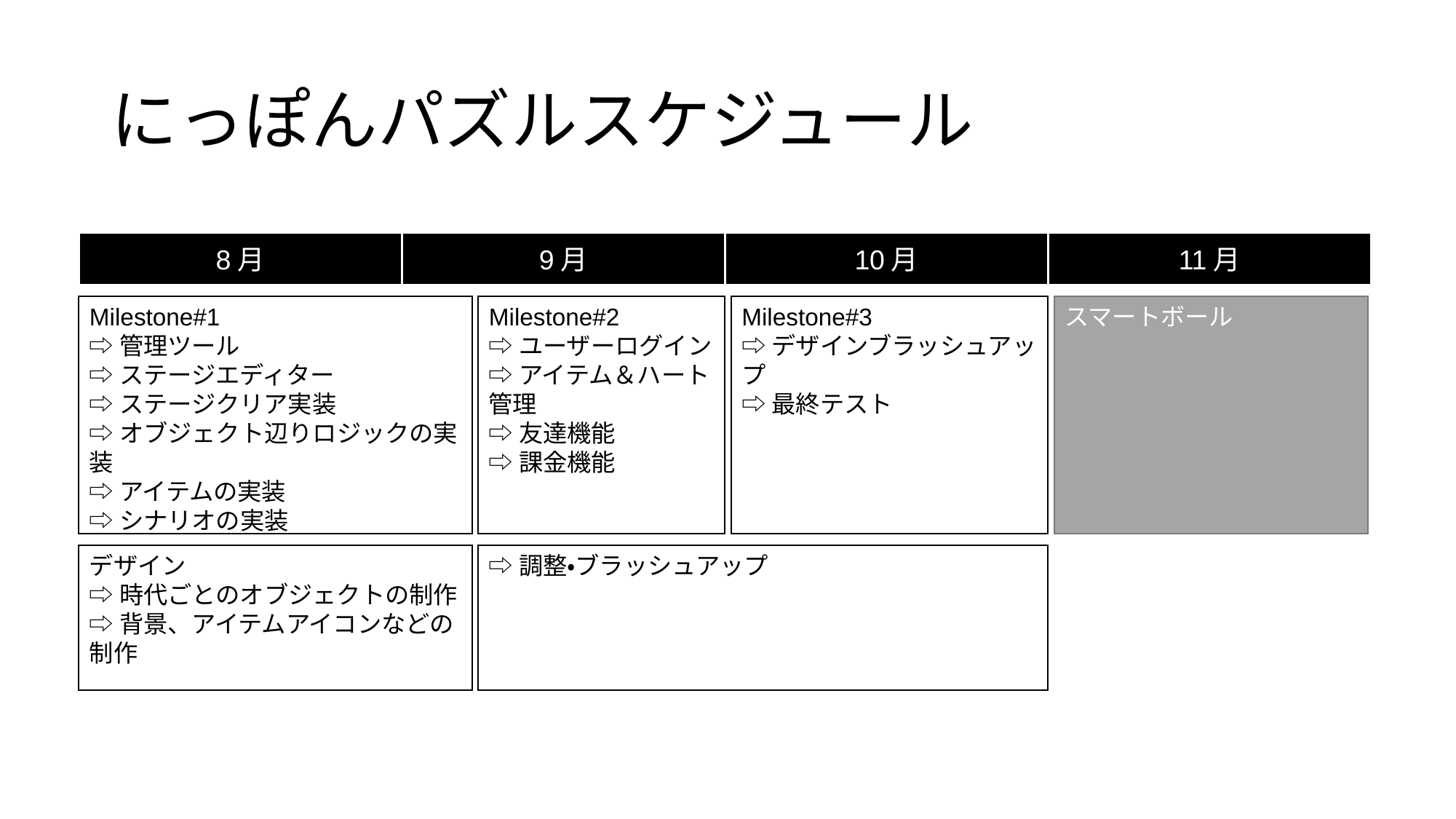

# にっぽんパズルスケジュール
8月
9月
10月
11月
Milestone#3
⇨デザインブラッシュアップ
⇨最終テスト
スマートボール
Milestone#2
⇨ユーザーログイン
⇨アイテム＆ハート管理
⇨友達機能
⇨課金機能
Milestone#1
⇨管理ツール
⇨ステージエディター
⇨ステージクリア実装
⇨オブジェクト辺りロジックの実装
⇨アイテムの実装
⇨シナリオの実装
デザイン
⇨時代ごとのオブジェクトの制作
⇨背景、アイテムアイコンなどの制作
⇨調整・ブラッシュアップ